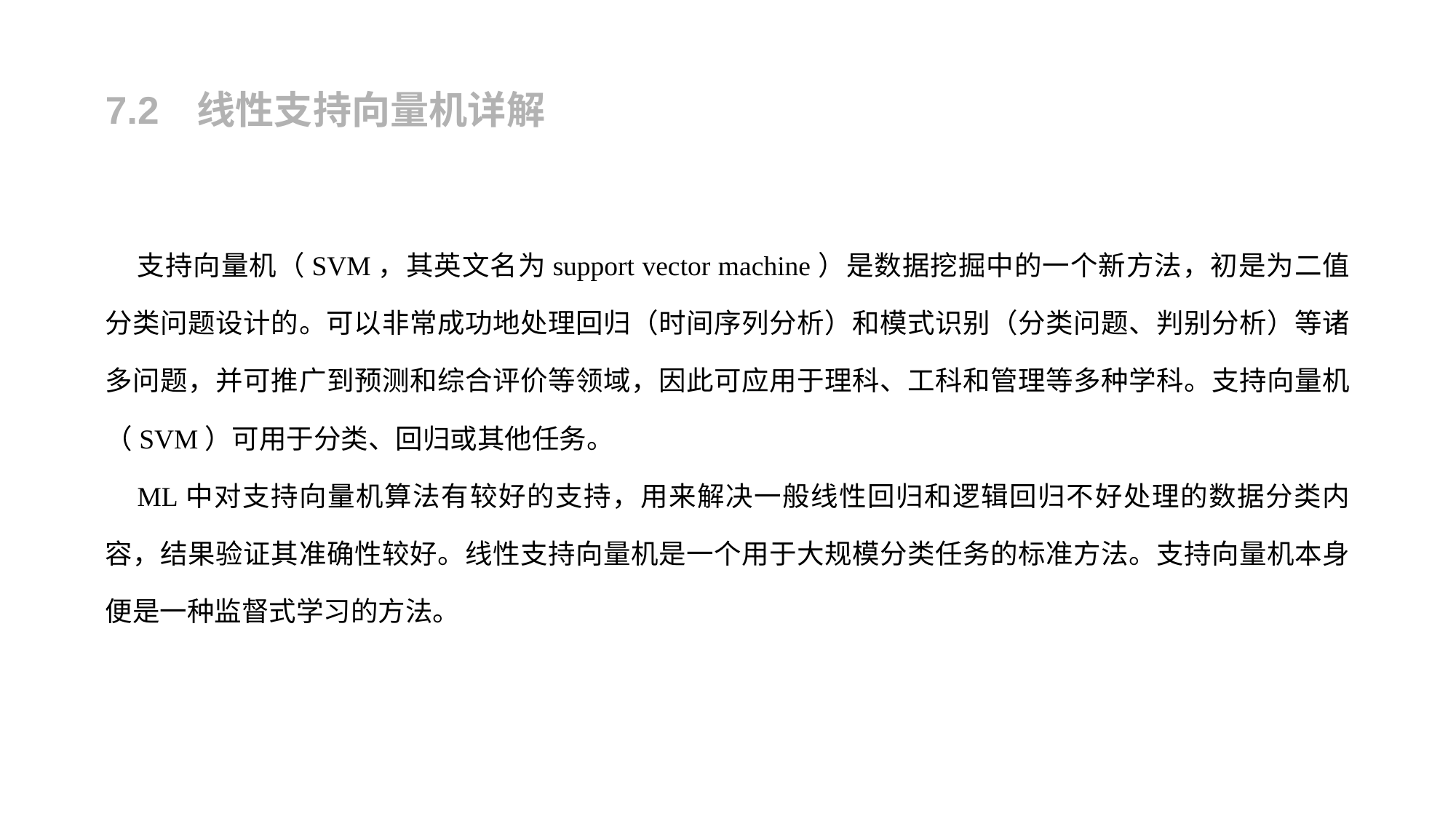

# 7.2  线性支持向量机详解
支持向量机（SVM，其英文名为support vector machine）是数据挖掘中的一个新方法，初是为二值分类问题设计的。可以非常成功地处理回归（时间序列分析）和模式识别（分类问题、判别分析）等诸多问题，并可推广到预测和综合评价等领域，因此可应用于理科、工科和管理等多种学科。支持向量机（SVM）可用于分类、回归或其他任务。
ML中对支持向量机算法有较好的支持，用来解决一般线性回归和逻辑回归不好处理的数据分类内容，结果验证其准确性较好。线性支持向量机是一个用于大规模分类任务的标准方法。支持向量机本身便是一种监督式学习的方法。